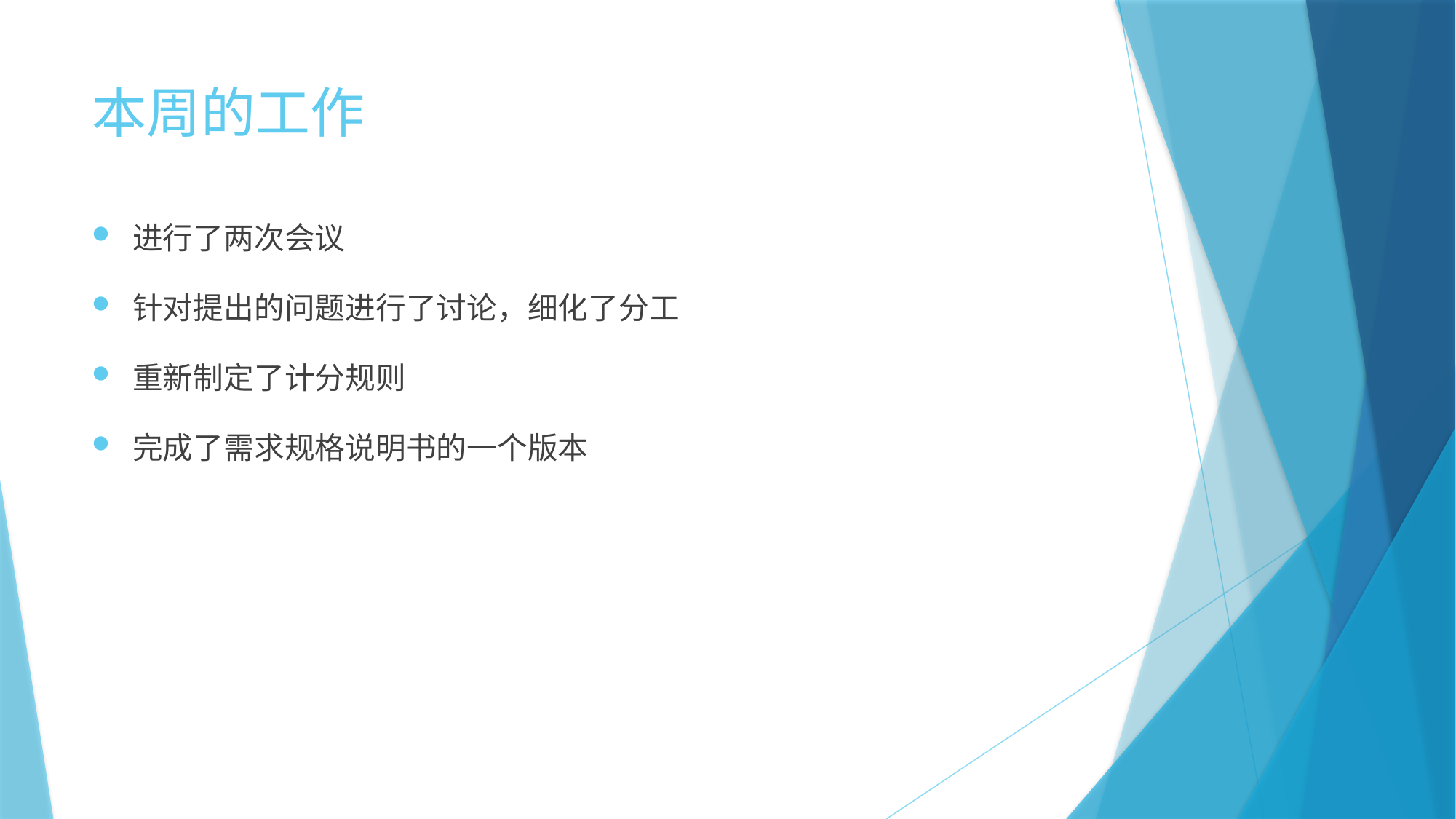

# 本周的工作
进行了两次会议
针对提出的问题进行了讨论，细化了分工
重新制定了计分规则
完成了需求规格说明书的一个版本